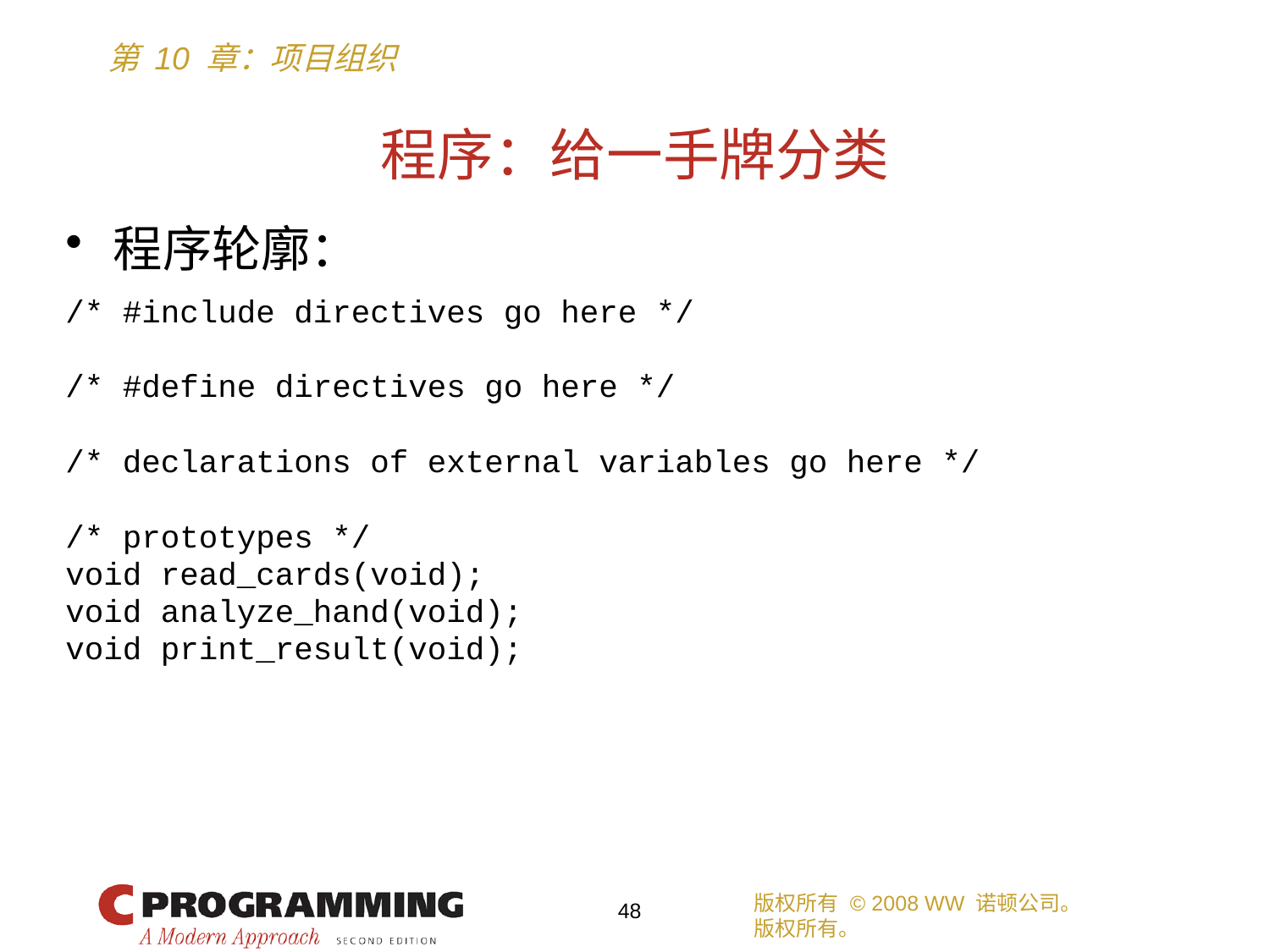

# 程序：给一手牌分类
程序轮廓：
/* #include directives go here */

/* #define directives go here */

/* declarations of external variables go here */

/* prototypes */
void read_cards(void);
void analyze_hand(void);
void print_result(void);
版权所有 © 2008 WW 诺顿公司。
版权所有。
48